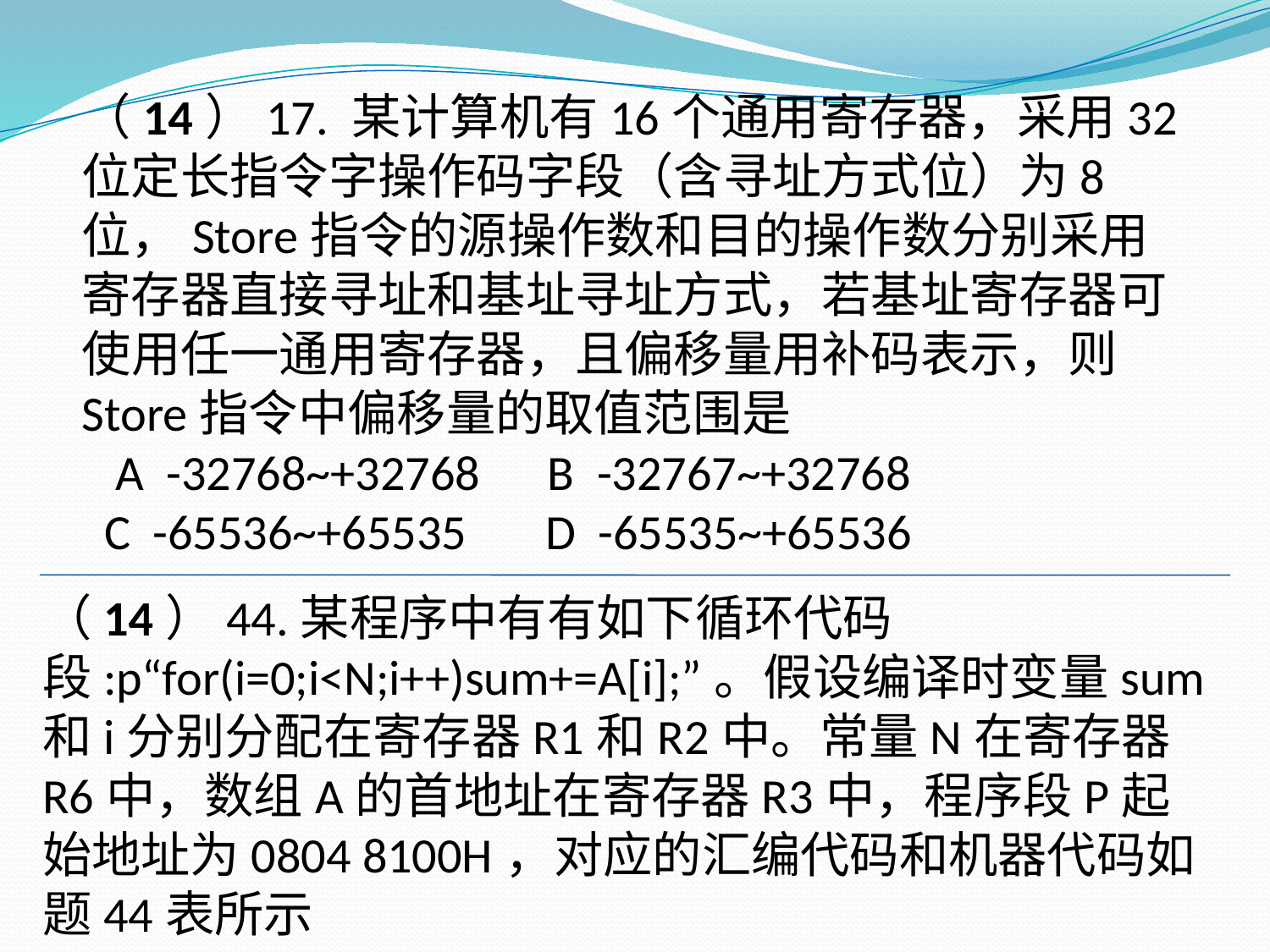

（14）17. 某计算机有16个通用寄存器，采用32位定长指令字操作码字段（含寻址方式位）为8位，Store指令的源操作数和目的操作数分别采用寄存器直接寻址和基址寻址方式，若基址寄存器可使用任一通用寄存器，且偏移量用补码表示，则Store指令中偏移量的取值范围是
   A  -32768~+32768      B  -32767~+32768
  C  -65536~+65535       D  -65535~+65536
（14）44.某程序中有有如下循环代码段:p“for(i=0;i<N;i++)sum+=A[i];”。假设编译时变量sum和i分别分配在寄存器R1和R2中。常量N在寄存器R6中，数组A的首地址在寄存器R3中，程序段P起始地址为0804 8100H，对应的汇编代码和机器代码如题44表所示